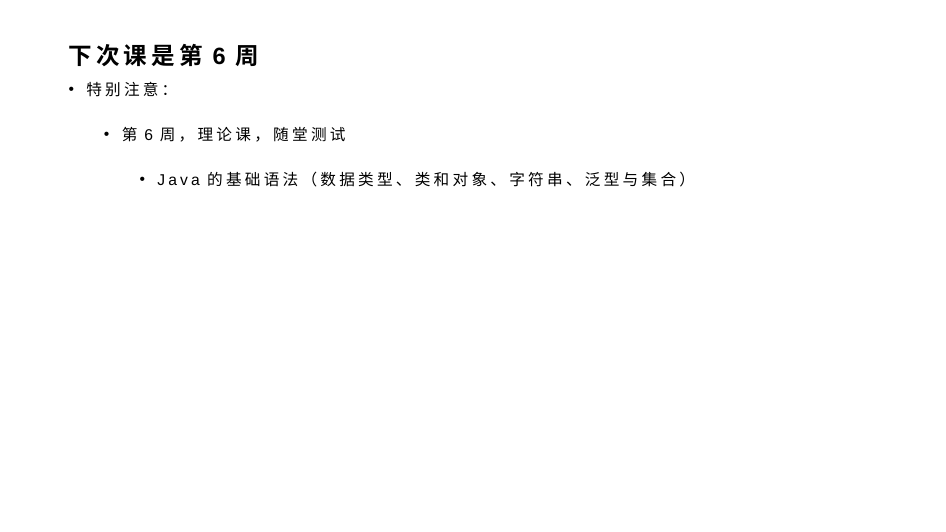

# 下次课是第6周
特别注意：
第6周，理论课，随堂测试
Java的基础语法（数据类型、类和对象、字符串、泛型与集合）